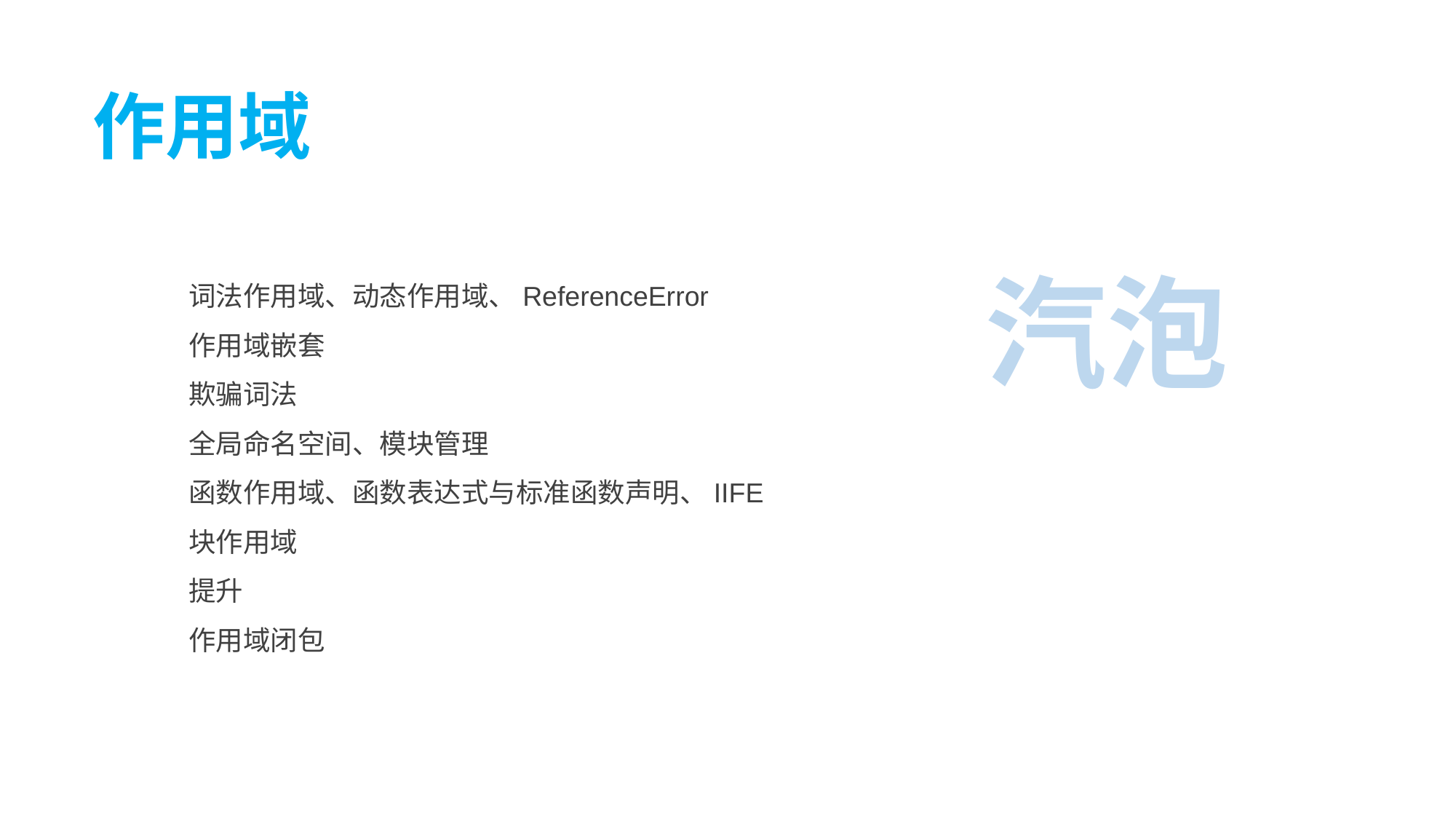

作用域
汽泡
词法作用域、动态作用域、ReferenceError
作用域嵌套
欺骗词法
全局命名空间、模块管理
函数作用域、函数表达式与标准函数声明、IIFE
块作用域
提升
作用域闭包